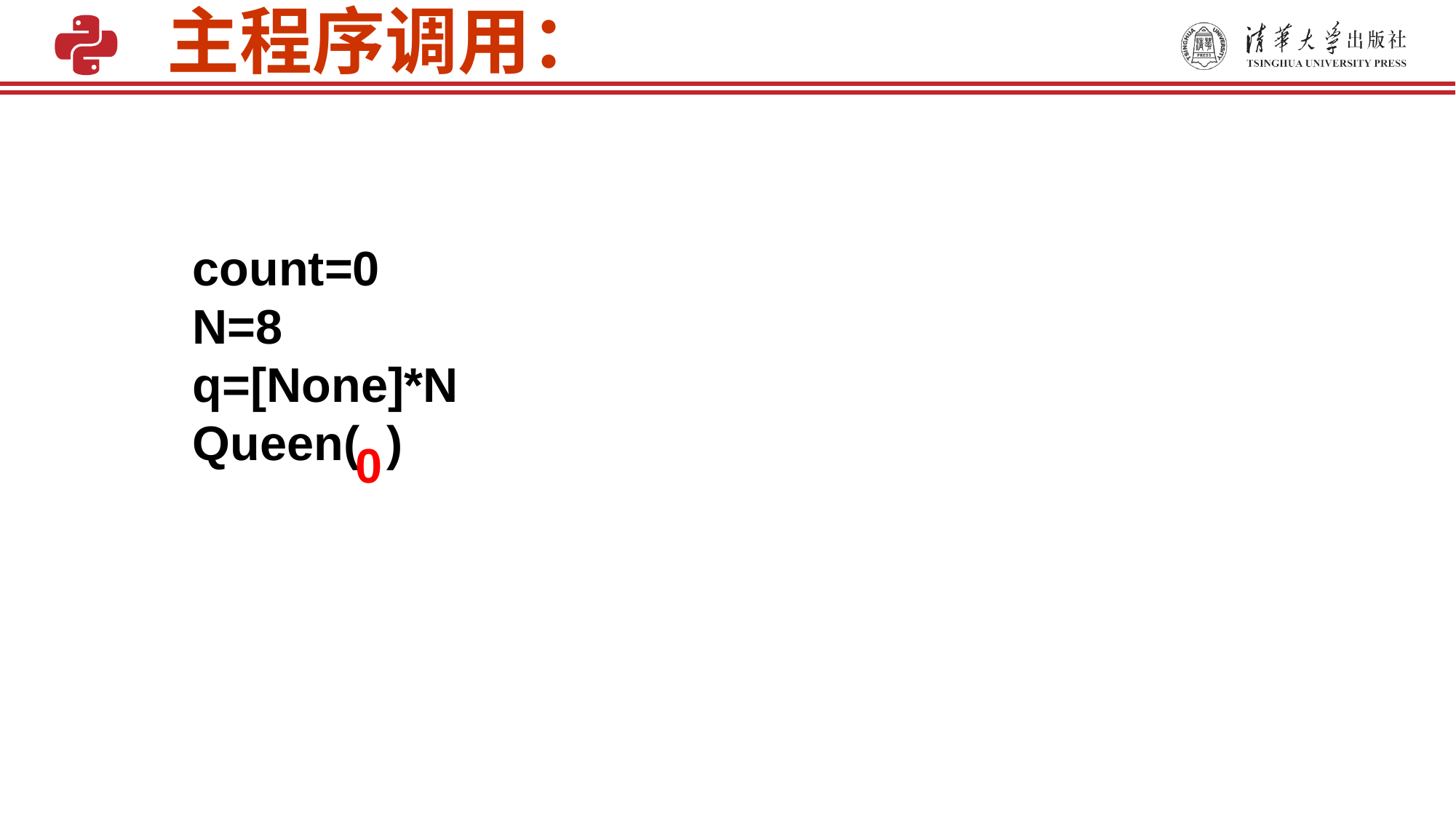

# 主程序调用：
count=0
N=8
q=[None]*N
Queen(  )
0